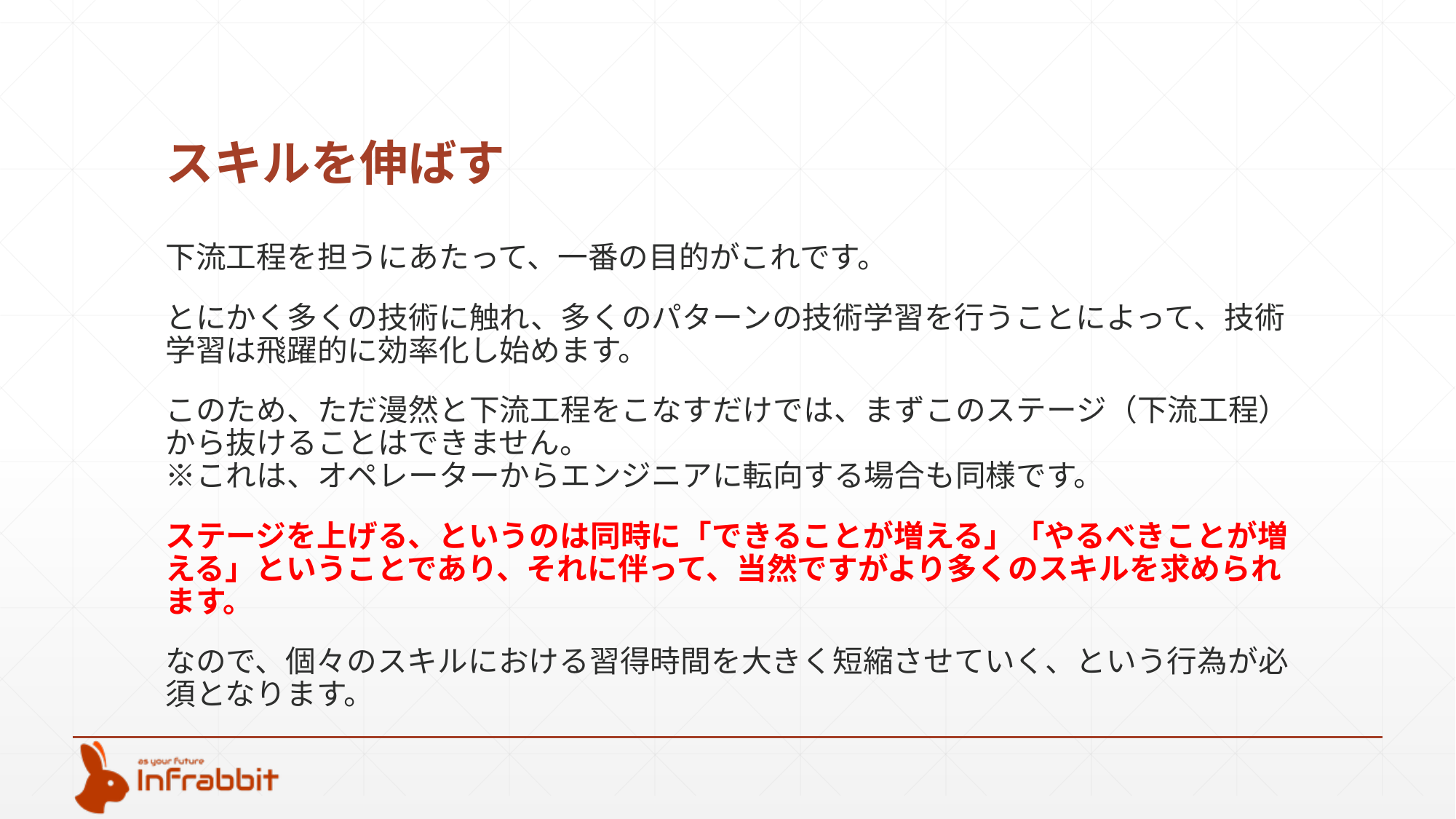

# スキルを伸ばす
下流工程を担うにあたって、一番の目的がこれです。
とにかく多くの技術に触れ、多くのパターンの技術学習を行うことによって、技術学習は飛躍的に効率化し始めます。
このため、ただ漫然と下流工程をこなすだけでは、まずこのステージ（下流工程）から抜けることはできません。
※これは、オペレーターからエンジニアに転向する場合も同様です。
ステージを上げる、というのは同時に「できることが増える」「やるべきことが増える」ということであり、それに伴って、当然ですがより多くのスキルを求められます。
なので、個々のスキルにおける習得時間を大きく短縮させていく、という行為が必須となります。